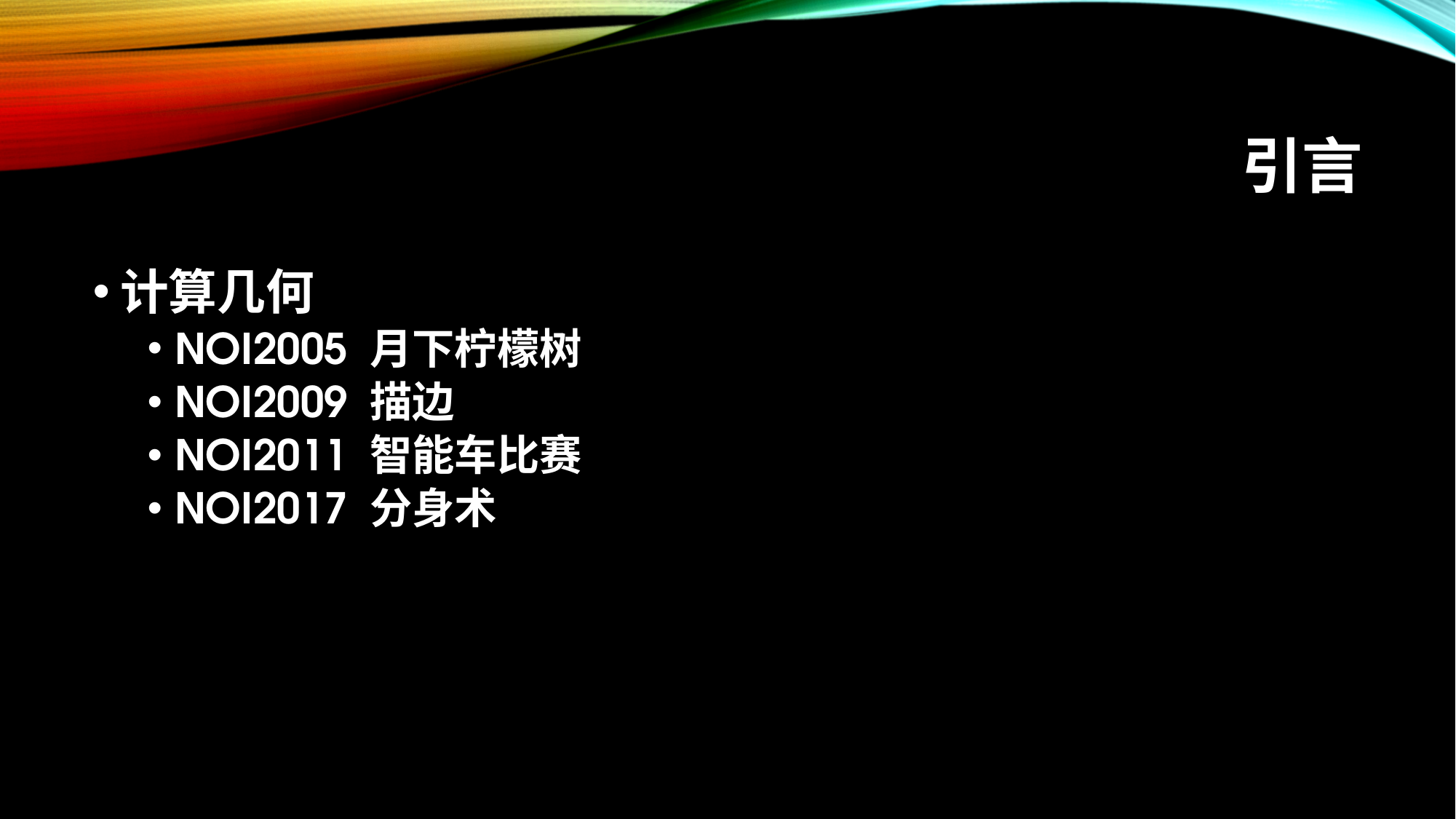

# 引言
计算几何
NOI2005 月下柠檬树
NOI2009 描边
NOI2011 智能车比赛
NOI2017 分身术